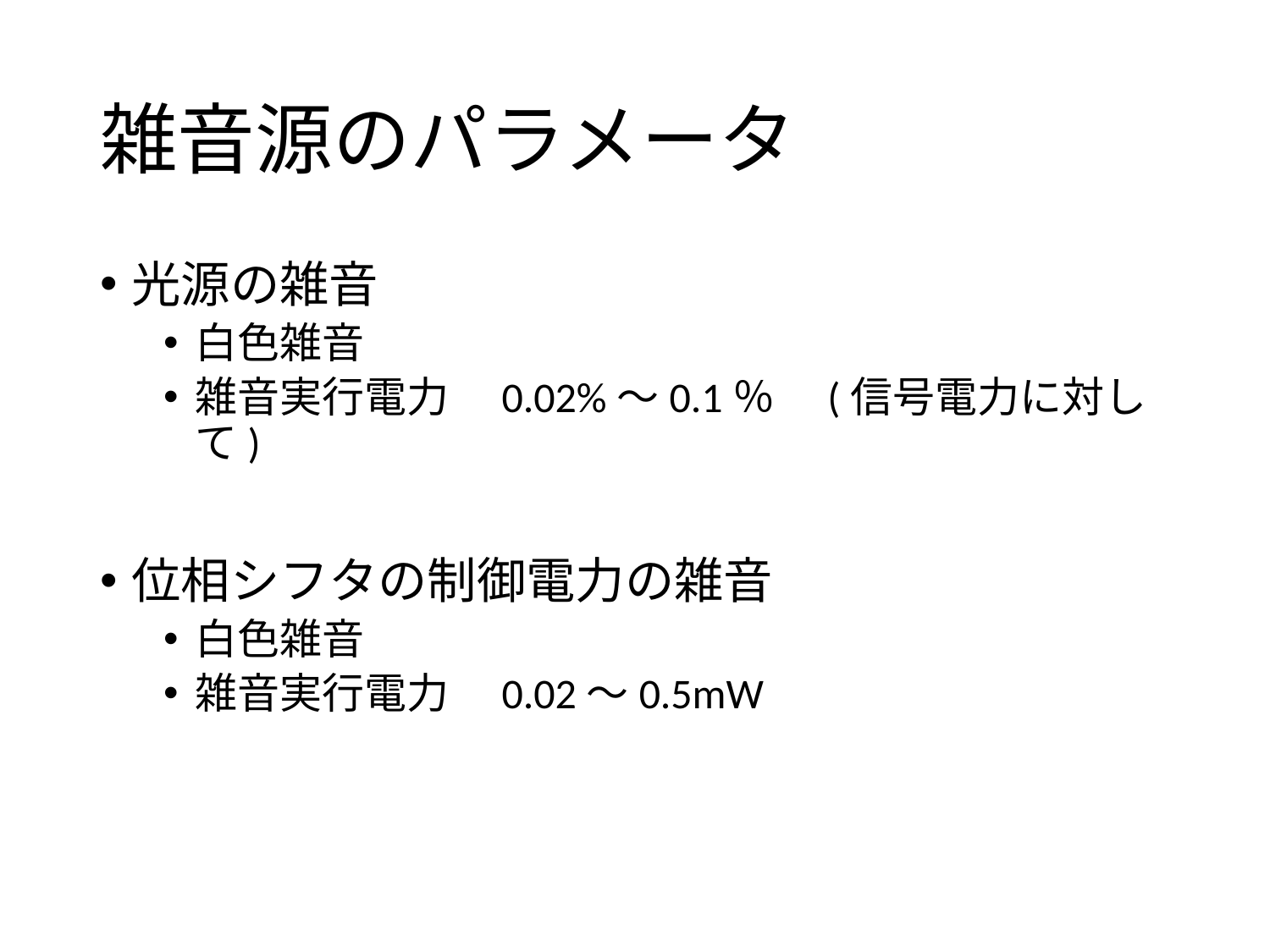

# 雑音源のパラメータ
光源の雑音
白色雑音
雑音実行電力　0.02%～0.1％　(信号電力に対して)

位相シフタの制御電力の雑音
白色雑音
雑音実行電力　0.02～0.5mW